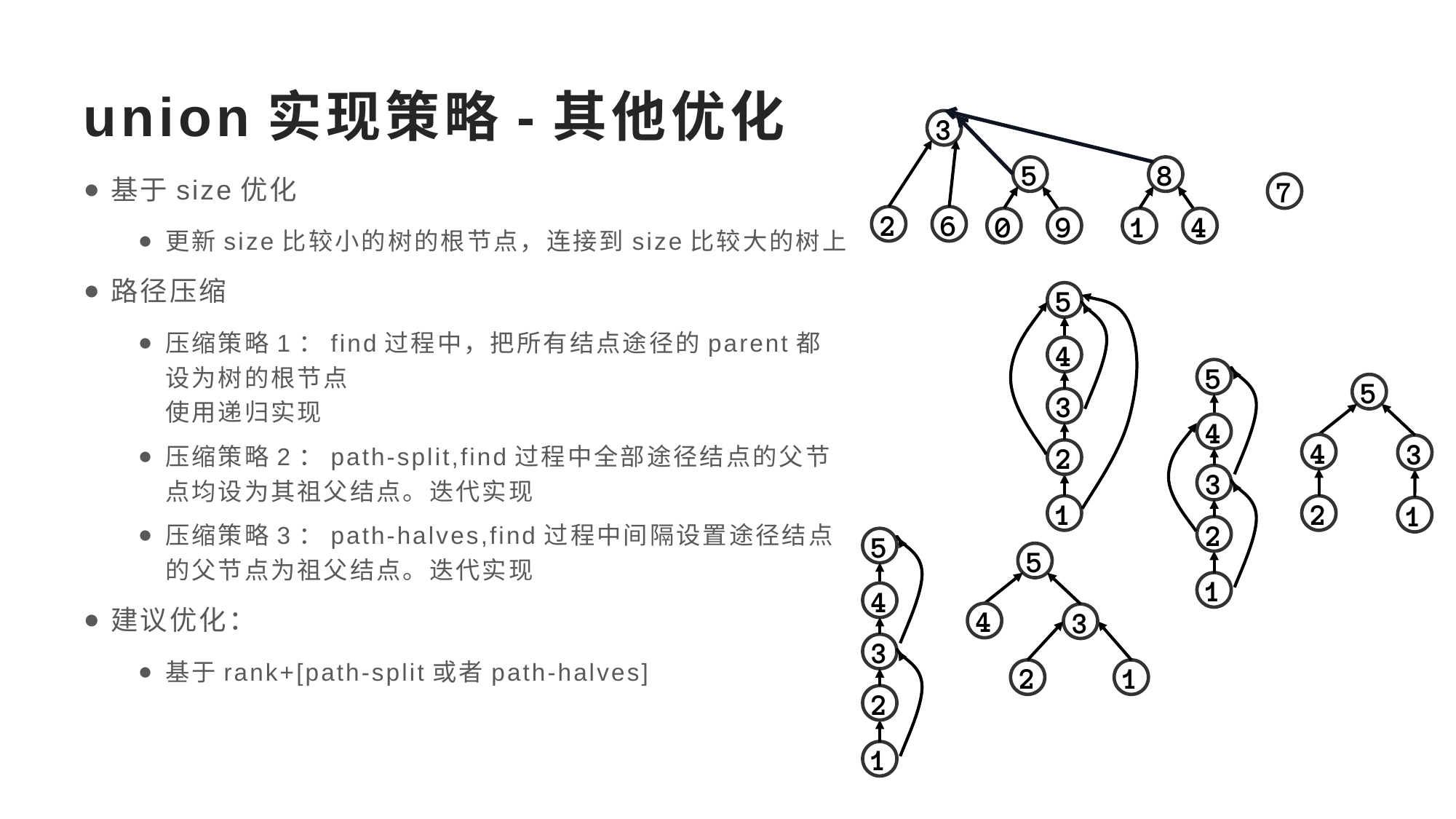

# union实现策略-其他优化
3
基于size优化
更新size比较小的树的根节点，连接到size比较大的树上
路径压缩
压缩策略1：find过程中，把所有结点途径的parent都设为树的根节点
使用递归实现
压缩策略2：path-split,find过程中全部途径结点的父节点均设为其祖父结点。迭代实现
压缩策略3：path-halves,find过程中间隔设置途径结点的父节点为祖父结点。迭代实现
建议优化：
基于rank+[path-split或者path-halves]
5
8
7
2
6
0
9
1
4
5

4
5

5
3
4

4
3
2
3

1
2
1
2
5

5
1
4
4
3
3

2
1
2
1